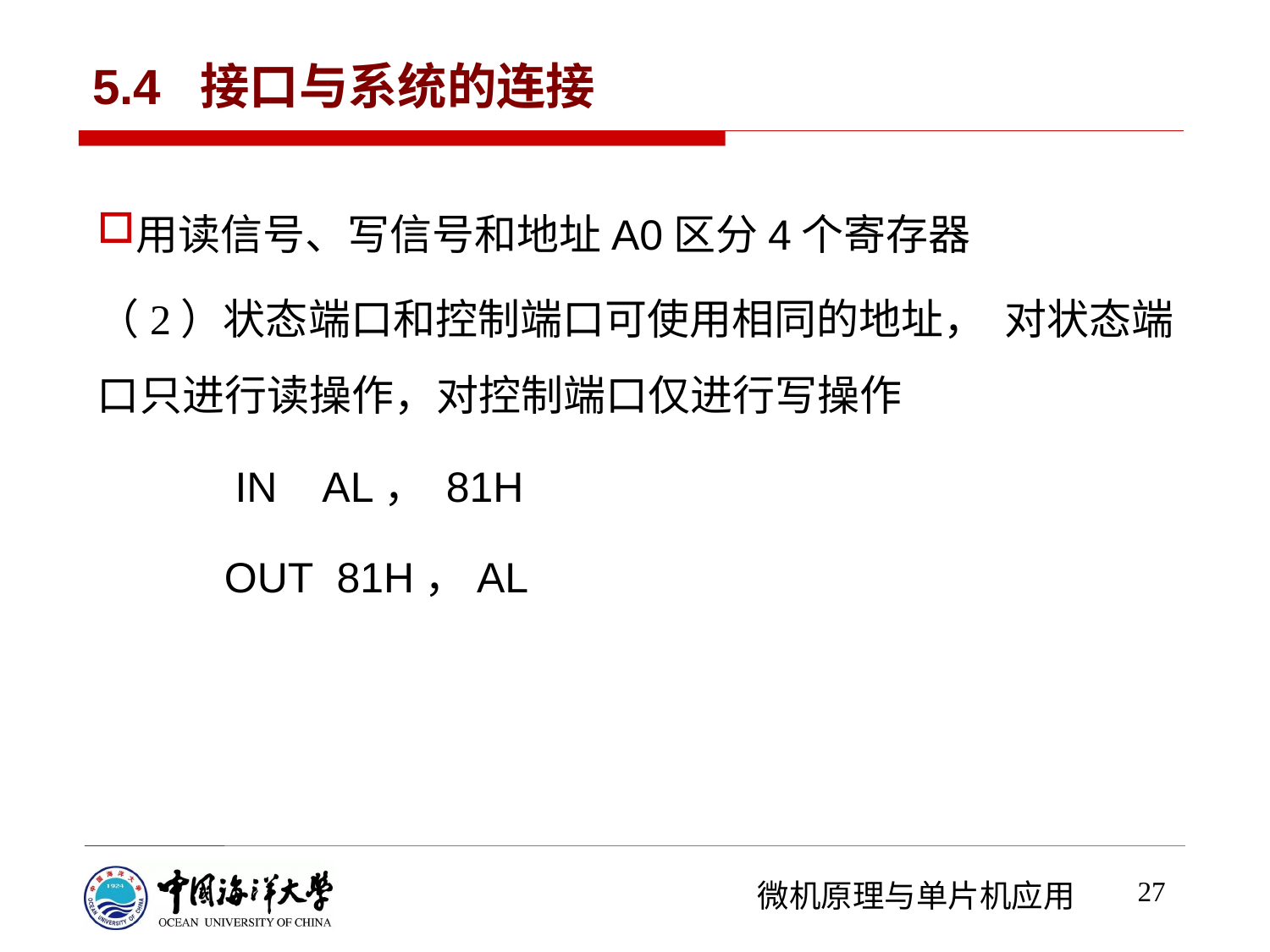

# 5.4  接口与系统的连接
用读信号、写信号和地址A0区分4个寄存器
（2）状态端口和控制端口可使用相同的地址，  对状态端口只进行读操作，对控制端口仅进行写操作
	 IN    AL， 81H
	OUT  81H，AL

27